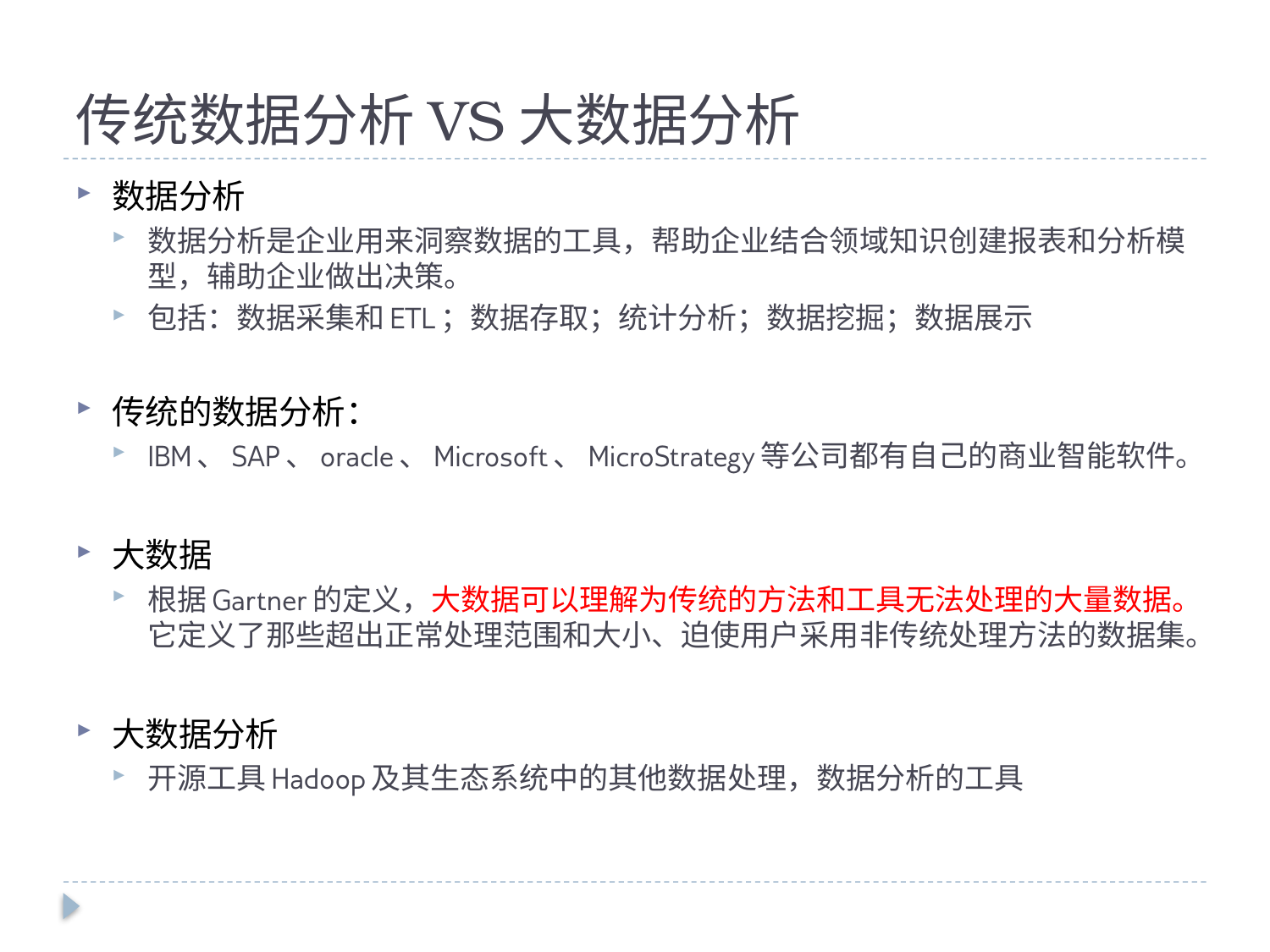

# 传统数据分析VS大数据分析
数据分析
数据分析是企业用来洞察数据的工具，帮助企业结合领域知识创建报表和分析模型，辅助企业做出决策。
包括：数据采集和ETL；数据存取；统计分析；数据挖掘；数据展示

传统的数据分析：
IBM、SAP、oracle、Microsoft、MicroStrategy等公司都有自己的商业智能软件。

大数据
根据Gartner的定义，大数据可以理解为传统的方法和工具无法处理的大量数据。它定义了那些超出正常处理范围和大小、迫使用户采用非传统处理方法的数据集。

大数据分析
开源工具Hadoop及其生态系统中的其他数据处理，数据分析的工具